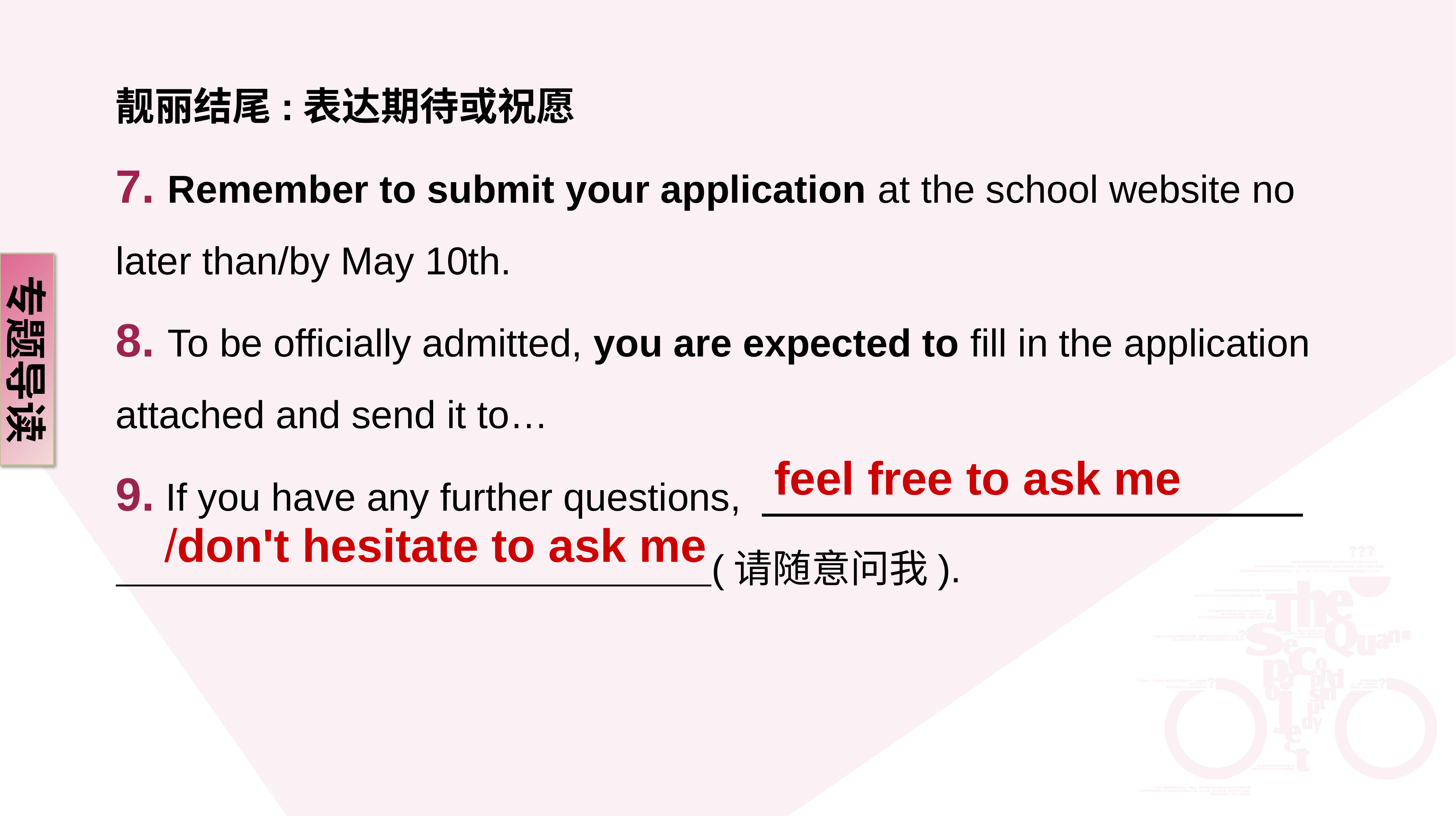

靓丽结尾:表达期待或祝愿
7. Remember to submit your application at the school website no later than/by May 10th.
8. To be officially admitted, you are expected to fill in the application attached and send it to…
9. If you have any further questions, 　　　 　　　　　　　　　   　.
                                                       (请随意问我).
专题导读
                                               feel free to ask me
/don't hesitate to ask me